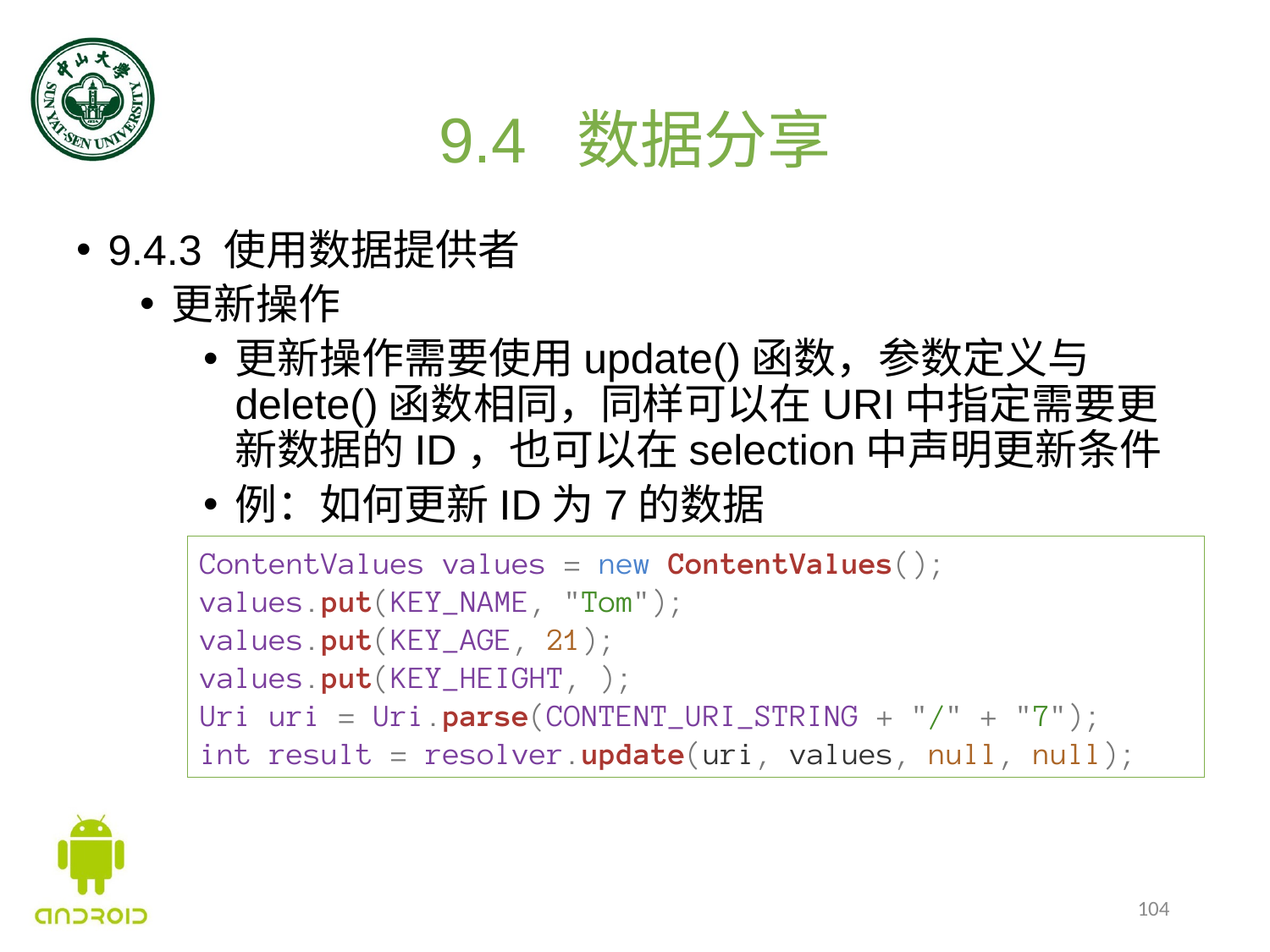

# 9.4  数据分享
9.4.3 使用数据提供者
更新操作
更新操作需要使用update()函数，参数定义与delete()函数相同，同样可以在URI中指定需要更新数据的ID，也可以在selection中声明更新条件
例：如何更新ID为7的数据

ContentValues values = new ContentValues();
values.put(KEY_NAME, "Tom");
values.put(KEY_AGE, 21);
values.put(KEY_HEIGHT, );
Uri uri = Uri.parse(CONTENT_URI_STRING + "/" + "7");
int result = resolver.update(uri, values, null, null);
104